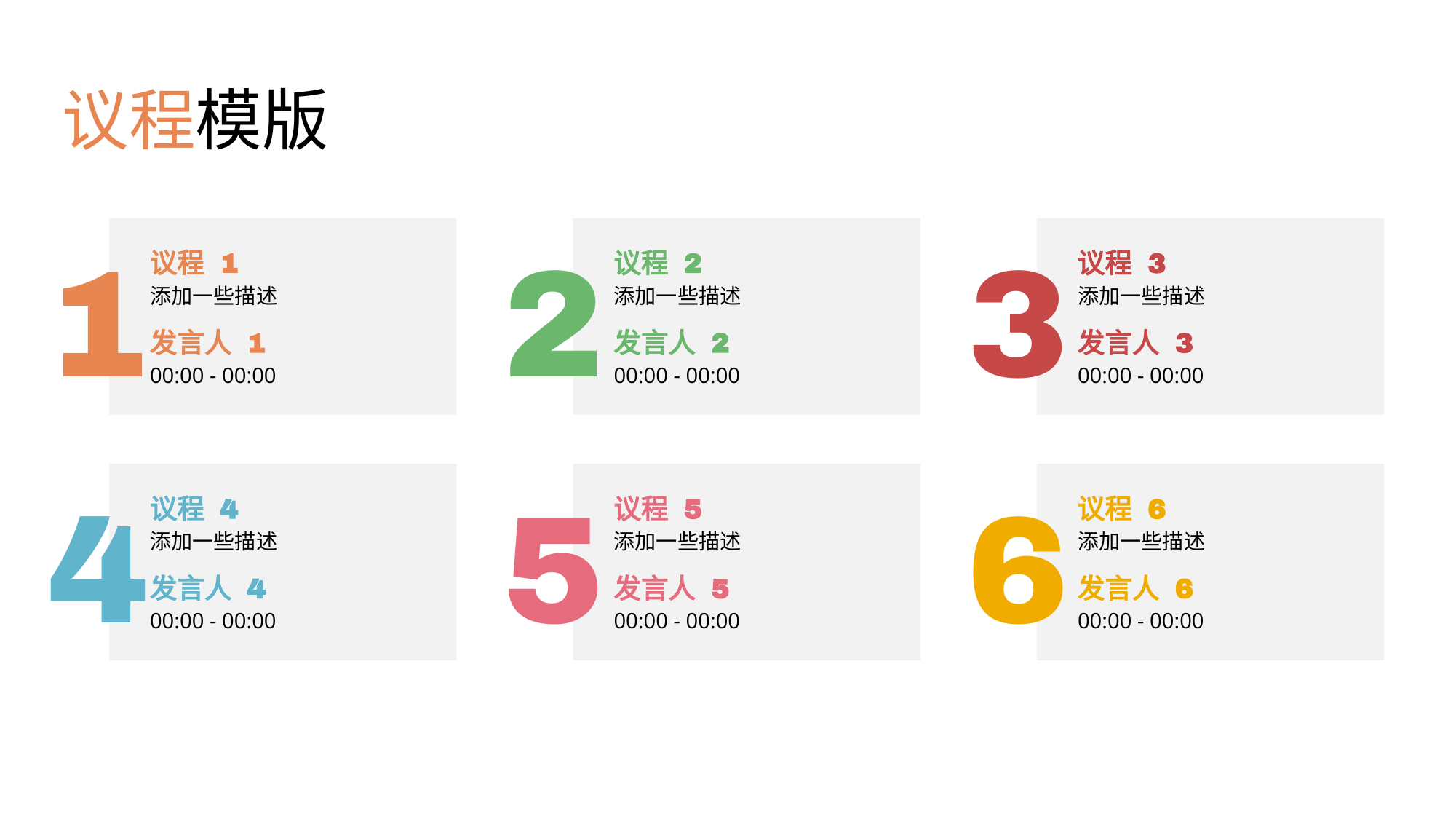

# 议程模版
议程 1
添加一些描述
发言人 1
00:00 - 00:00
1
议程 2
添加一些描述
发言人 2
00:00 - 00:00
2
议程 3
添加一些描述
发言人 3
00:00 - 00:00
3
议程 4
添加一些描述
发言人 4
00:00 - 00:00
4
议程 5
添加一些描述
发言人 5
00:00 - 00:00
5
议程 6
添加一些描述
发言人 6
00:00 - 00:00
6